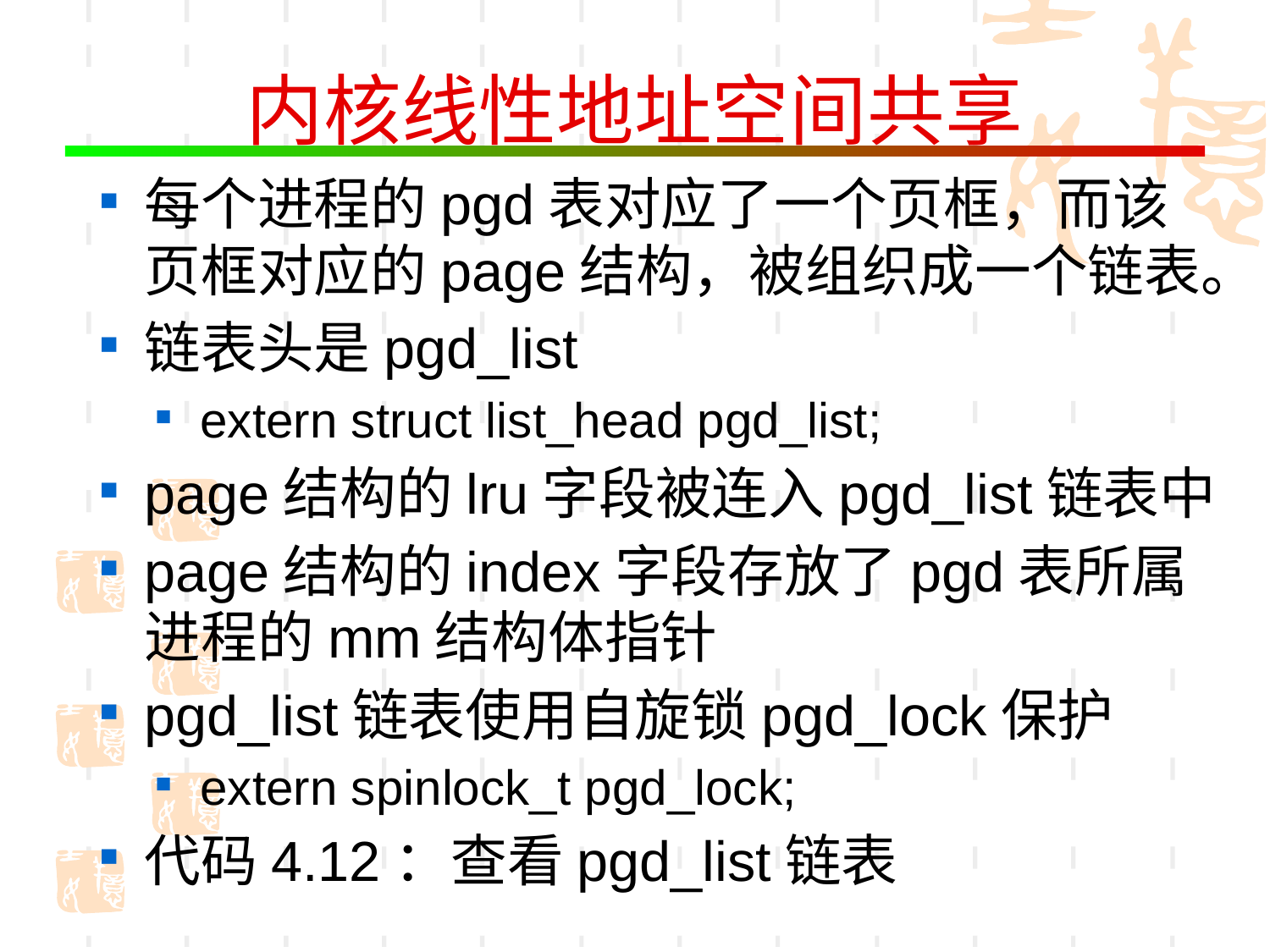

# 内核线性地址空间共享
每个进程的pgd表对应了一个页框，而该页框对应的page结构，被组织成一个链表。
链表头是pgd_list
extern struct list_head pgd_list;
page结构的lru字段被连入pgd_list链表中
page结构的index字段存放了pgd表所属进程的mm结构体指针
pgd_list链表使用自旋锁pgd_lock保护
extern spinlock_t pgd_lock;
代码4.12：查看pgd_list链表